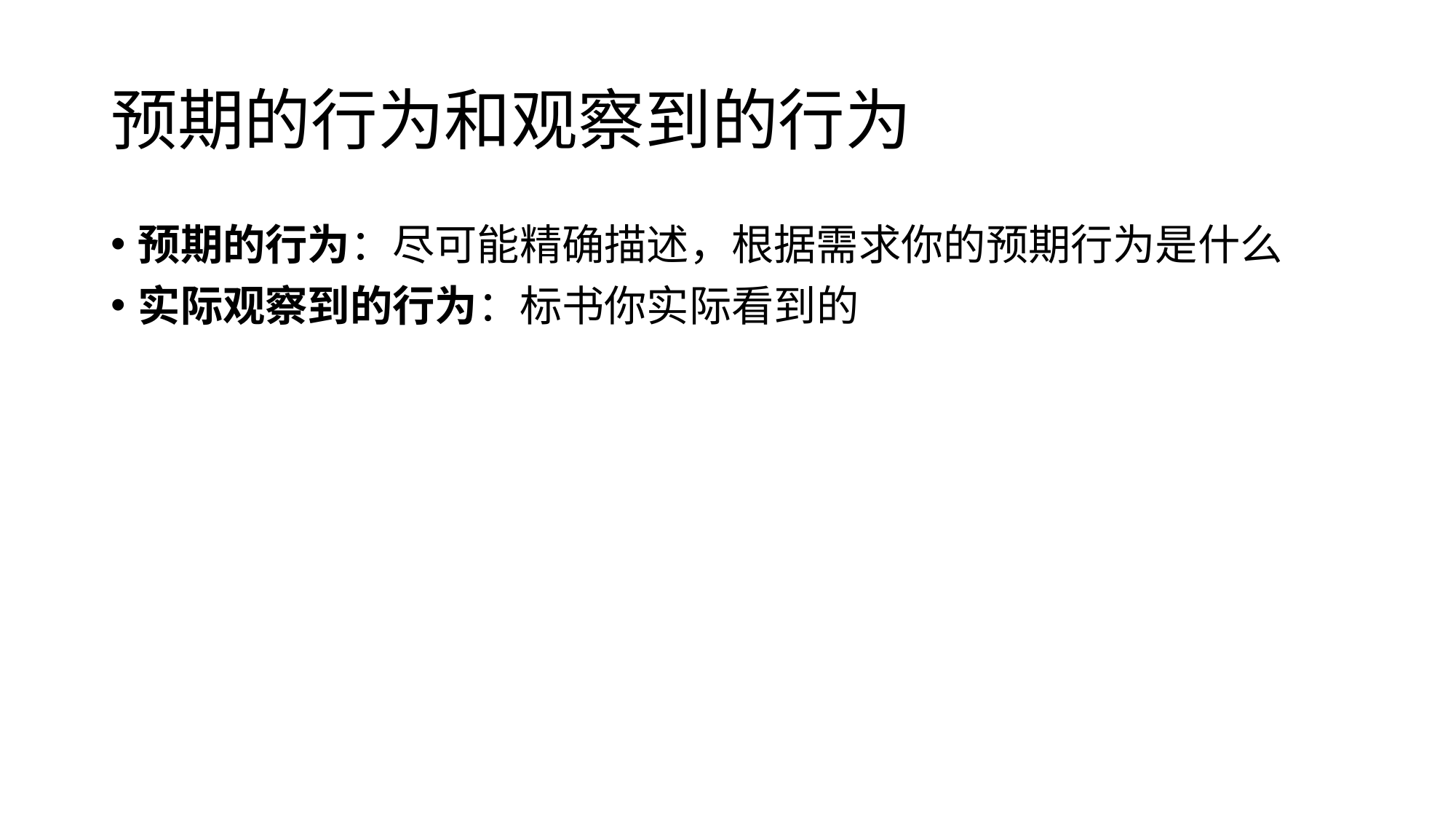

# 预期的行为和观察到的行为
预期的行为：尽可能精确描述，根据需求你的预期行为是什么
实际观察到的行为：标书你实际看到的